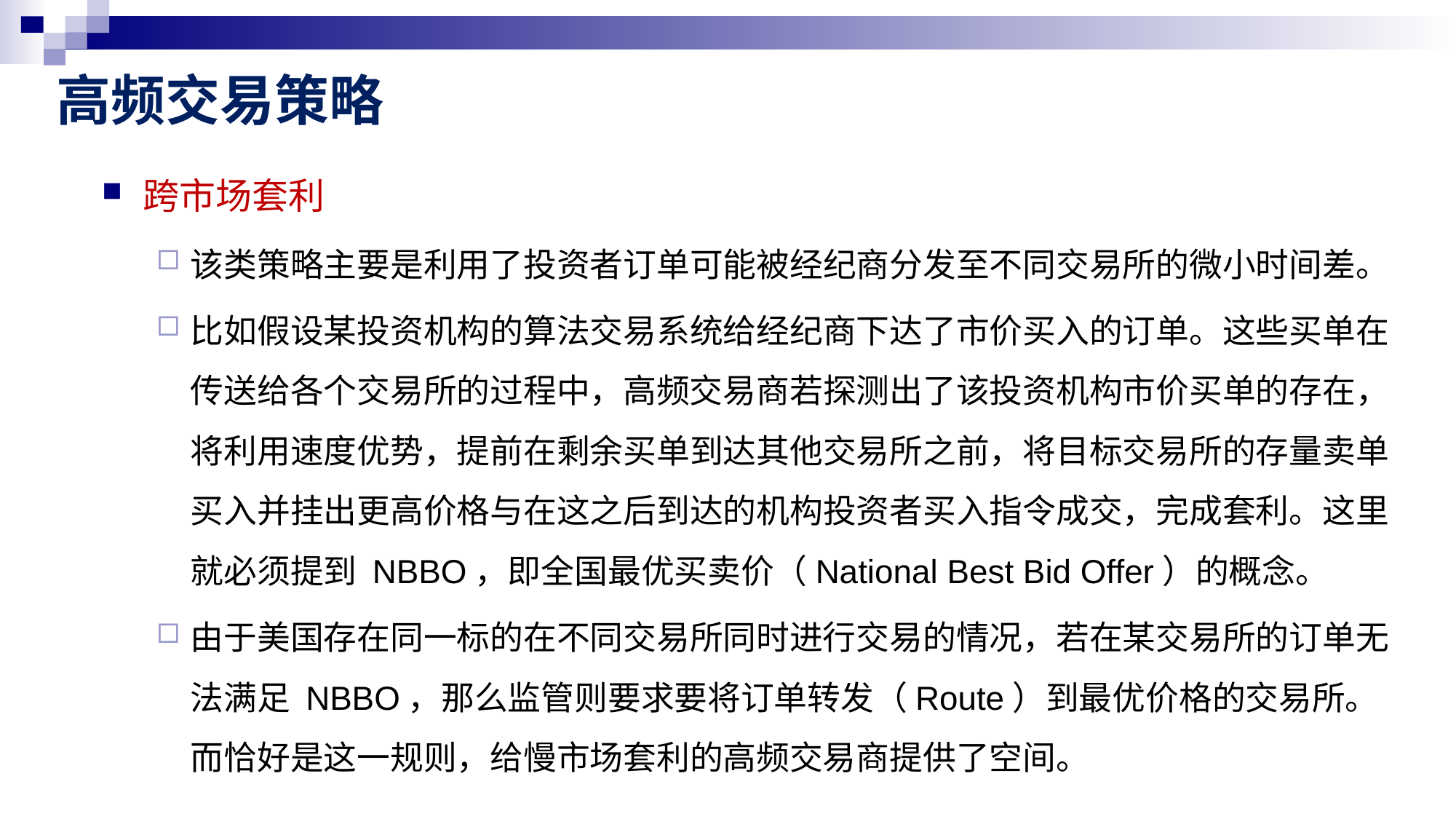

# 高频交易策略
跨市场套利
该类策略主要是利用了投资者订单可能被经纪商分发至不同交易所的微小时间差。
比如假设某投资机构的算法交易系统给经纪商下达了市价买入的订单。这些买单在传送给各个交易所的过程中，高频交易商若探测出了该投资机构市价买单的存在，将利用速度优势，提前在剩余买单到达其他交易所之前，将目标交易所的存量卖单买入并挂出更高价格与在这之后到达的机构投资者买入指令成交，完成套利。这里就必须提到 NBBO，即全国最优买卖价（National Best Bid Offer）的概念。
由于美国存在同一标的在不同交易所同时进行交易的情况，若在某交易所的订单无法满足 NBBO，那么监管则要求要将订单转发（Route）到最优价格的交易所。而恰好是这一规则，给慢市场套利的高频交易商提供了空间。